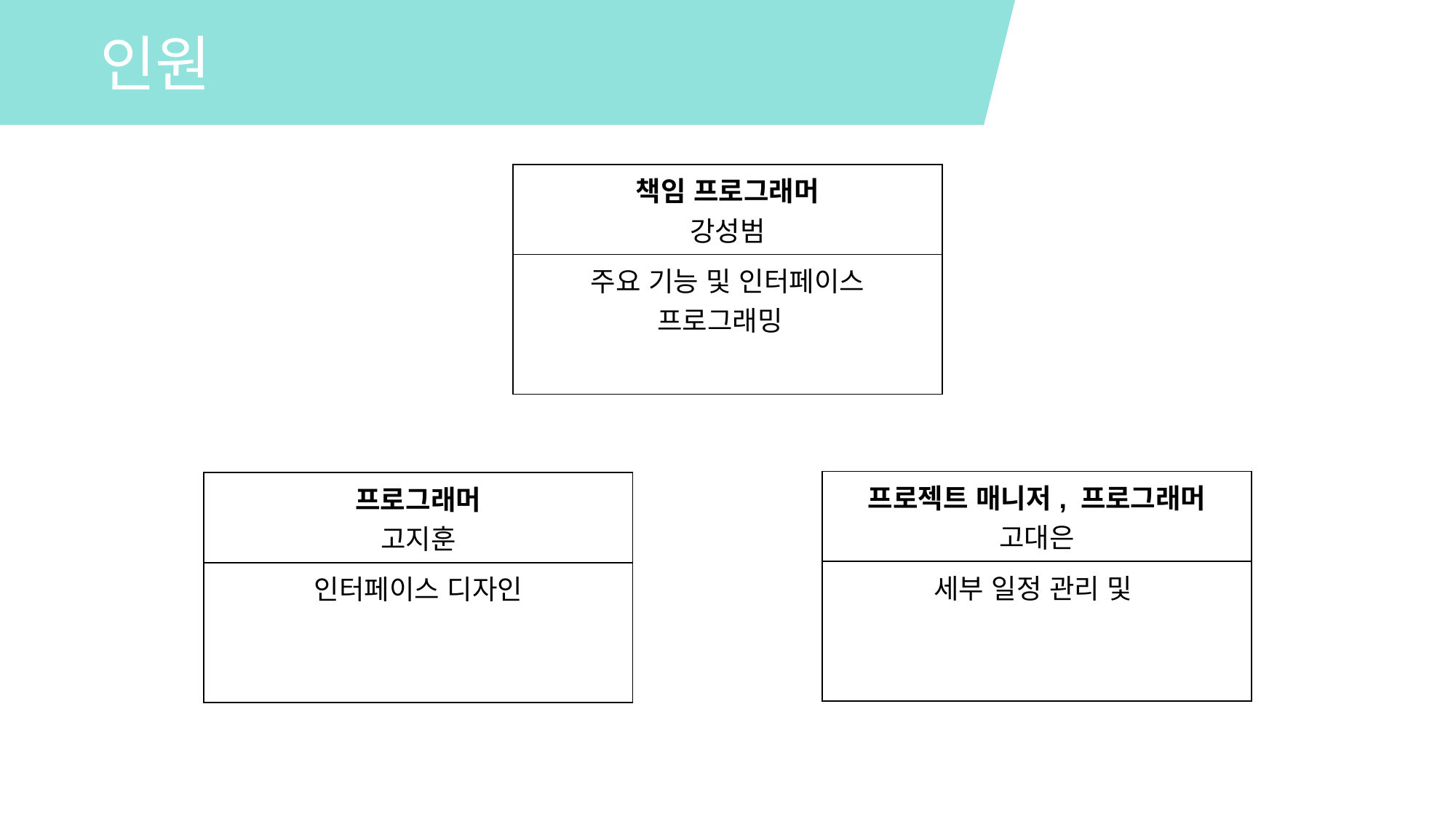

인원
| 책임 프로그래머 강성범 |
| --- |
| 주요 기능 및 인터페이스 프로그래밍 |
| 프로젝트 매니저, 프로그래머 고대은 |
| --- |
| 세부 일정 관리 및 |
| 프로그래머 고지훈 |
| --- |
| 인터페이스 디자인 |